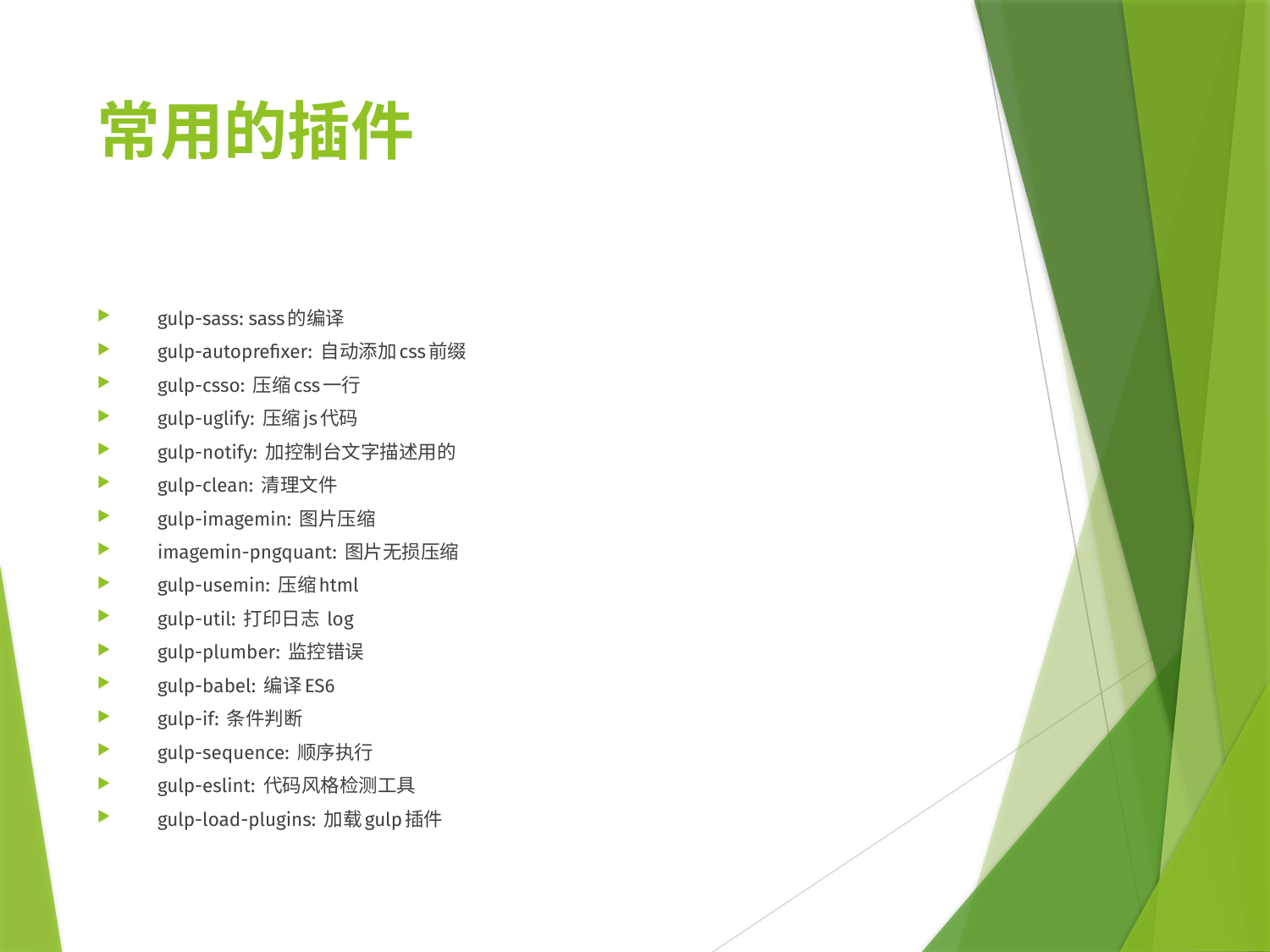

# 常用的插件
gulp-sass: sass的编译
gulp-autoprefixer: 自动添加css前缀
gulp-csso: 压缩css一行
gulp-uglify: 压缩js代码
gulp-notify: 加控制台文字描述用的
gulp-clean: 清理文件
gulp-imagemin: 图片压缩
imagemin-pngquant: 图片无损压缩
gulp-usemin: 压缩html
gulp-util: 打印日志 log
gulp-plumber: 监控错误
gulp-babel: 编译ES6
gulp-if: 条件判断
gulp-sequence: 顺序执行
gulp-eslint: 代码风格检测工具
gulp-load-plugins: 加载gulp插件